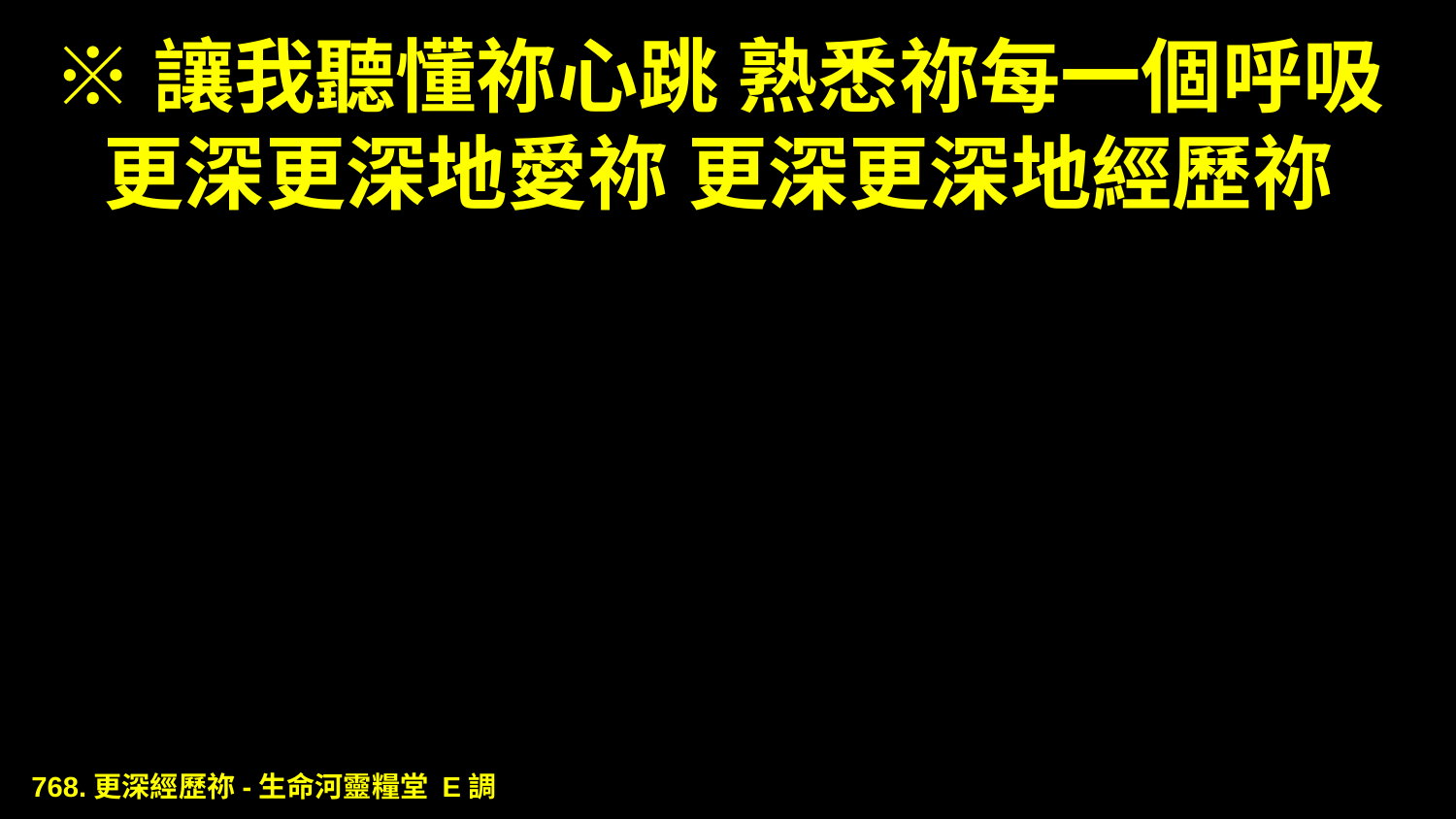

# ※讓我聽懂祢心跳 熟悉祢每一個呼吸 更深更深地愛祢 更深更深地經歷祢
768.更深經歷祢-生命河靈糧堂 E調